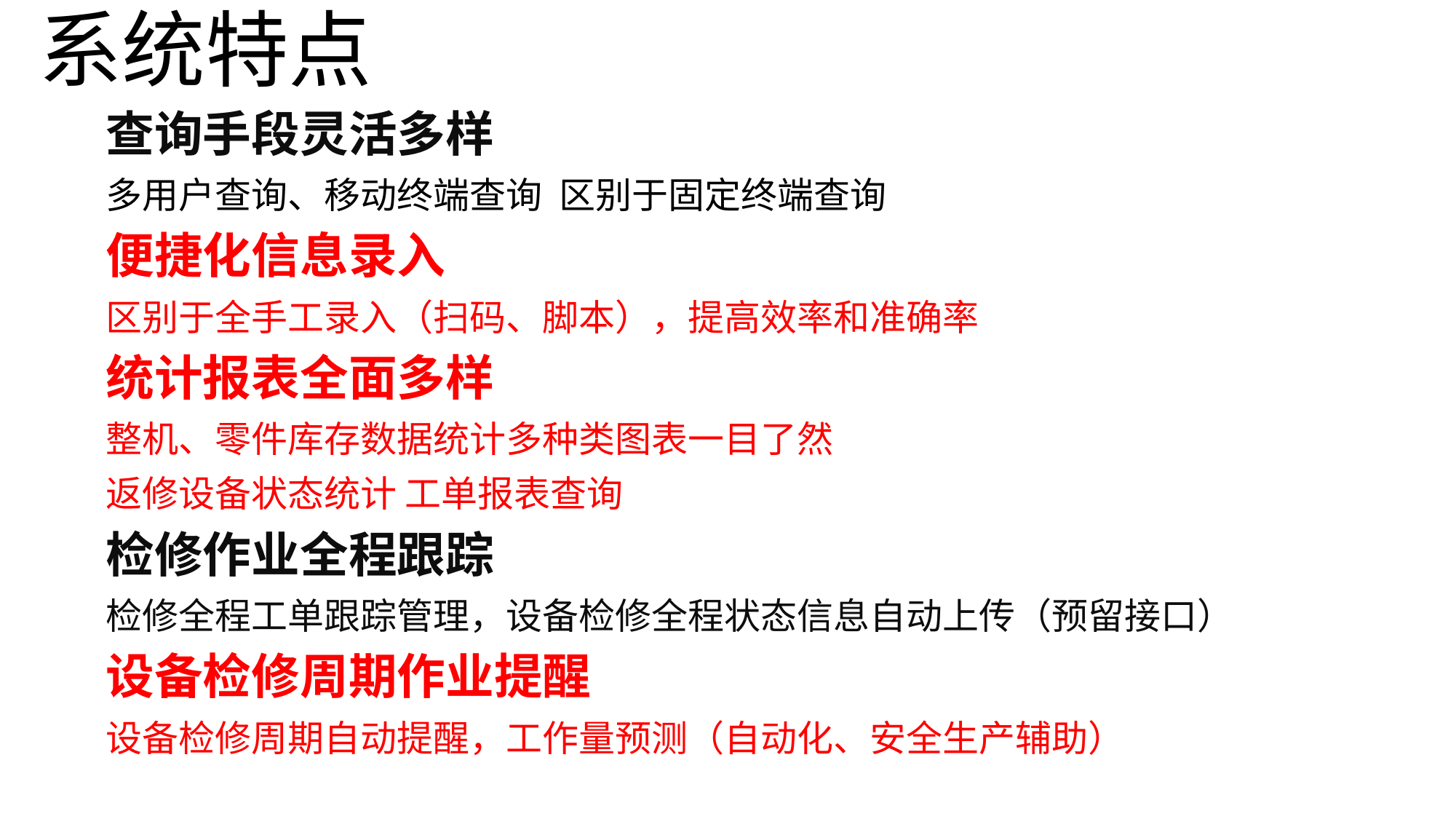

系统特点
查询手段灵活多样
多用户查询、移动终端查询  区别于固定终端查询
便捷化信息录入
区别于全手工录入（扫码、脚本），提高效率和准确率
统计报表全面多样
整机、零件库存数据统计多种类图表一目了然
返修设备状态统计 工单报表查询
检修作业全程跟踪
检修全程工单跟踪管理，设备检修全程状态信息自动上传（预留接口）
设备检修周期作业提醒
设备检修周期自动提醒，工作量预测（自动化、安全生产辅助）